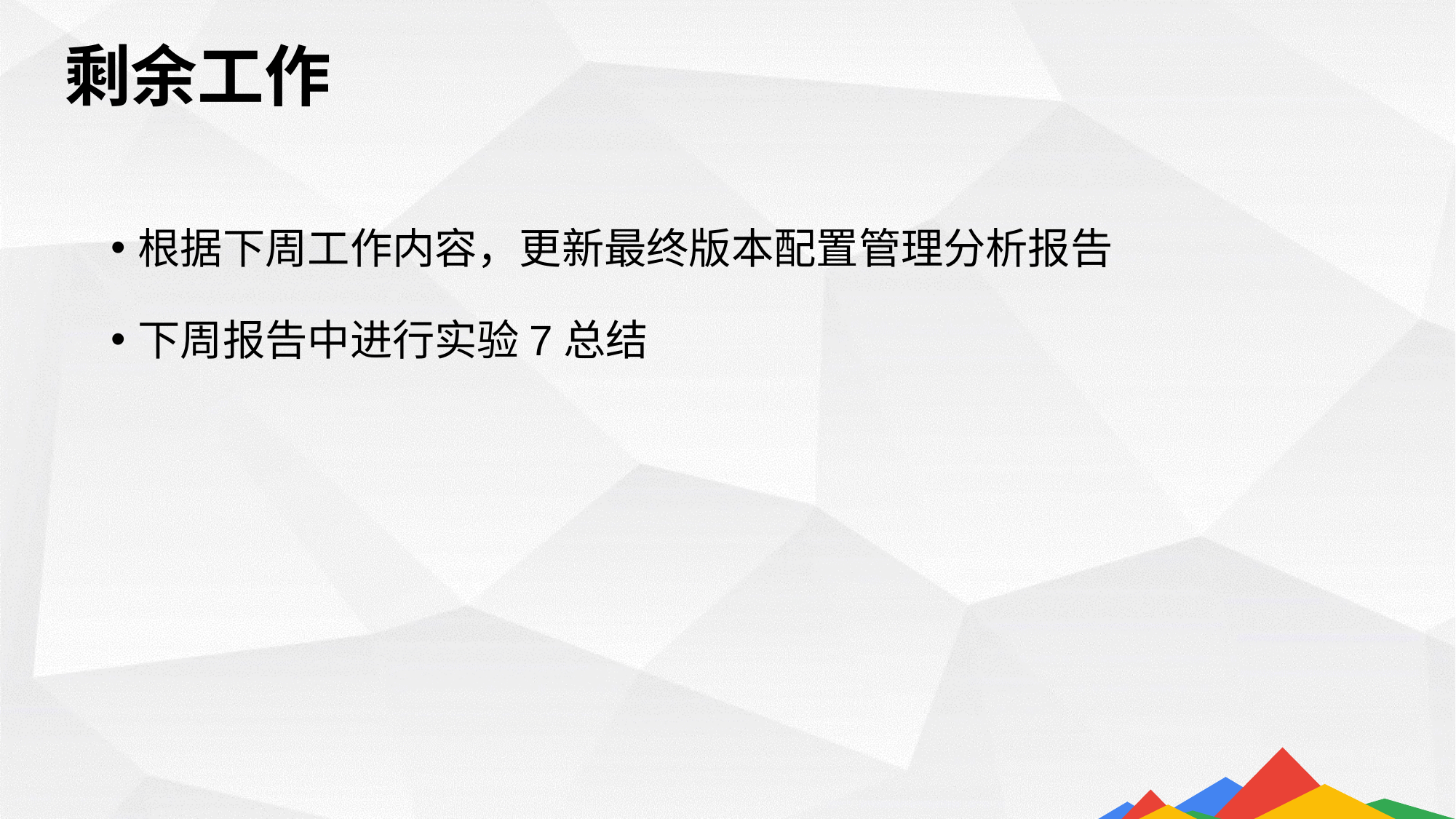

剩余工作
根据下周工作内容，更新最终版本配置管理分析报告
下周报告中进行实验7总结